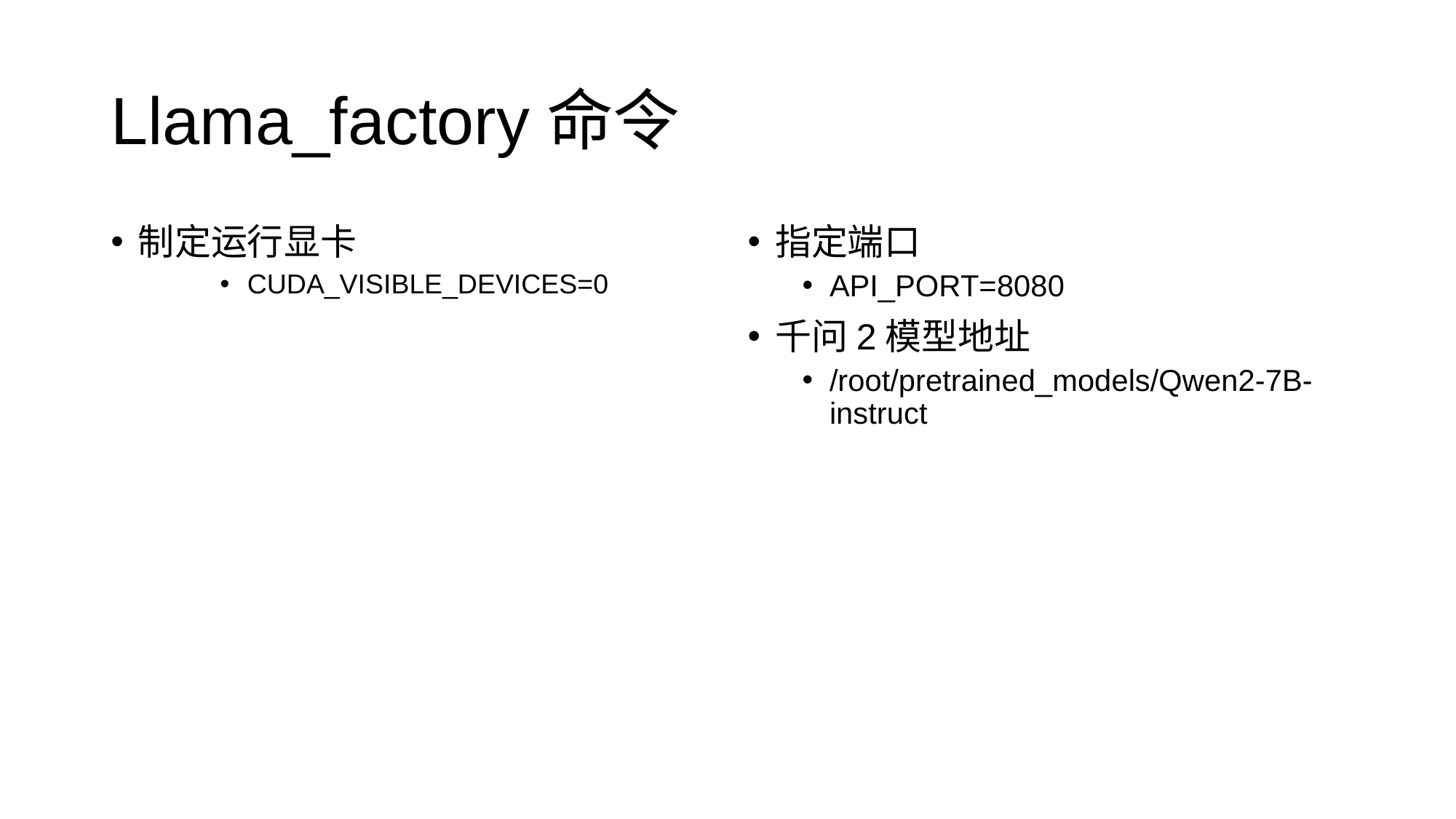

# Llama_factory命令
制定运行显卡
CUDA_VISIBLE_DEVICES=0
指定端口
API_PORT=8080
千问2模型地址
/root/pretrained_models/Qwen2-7B-instruct